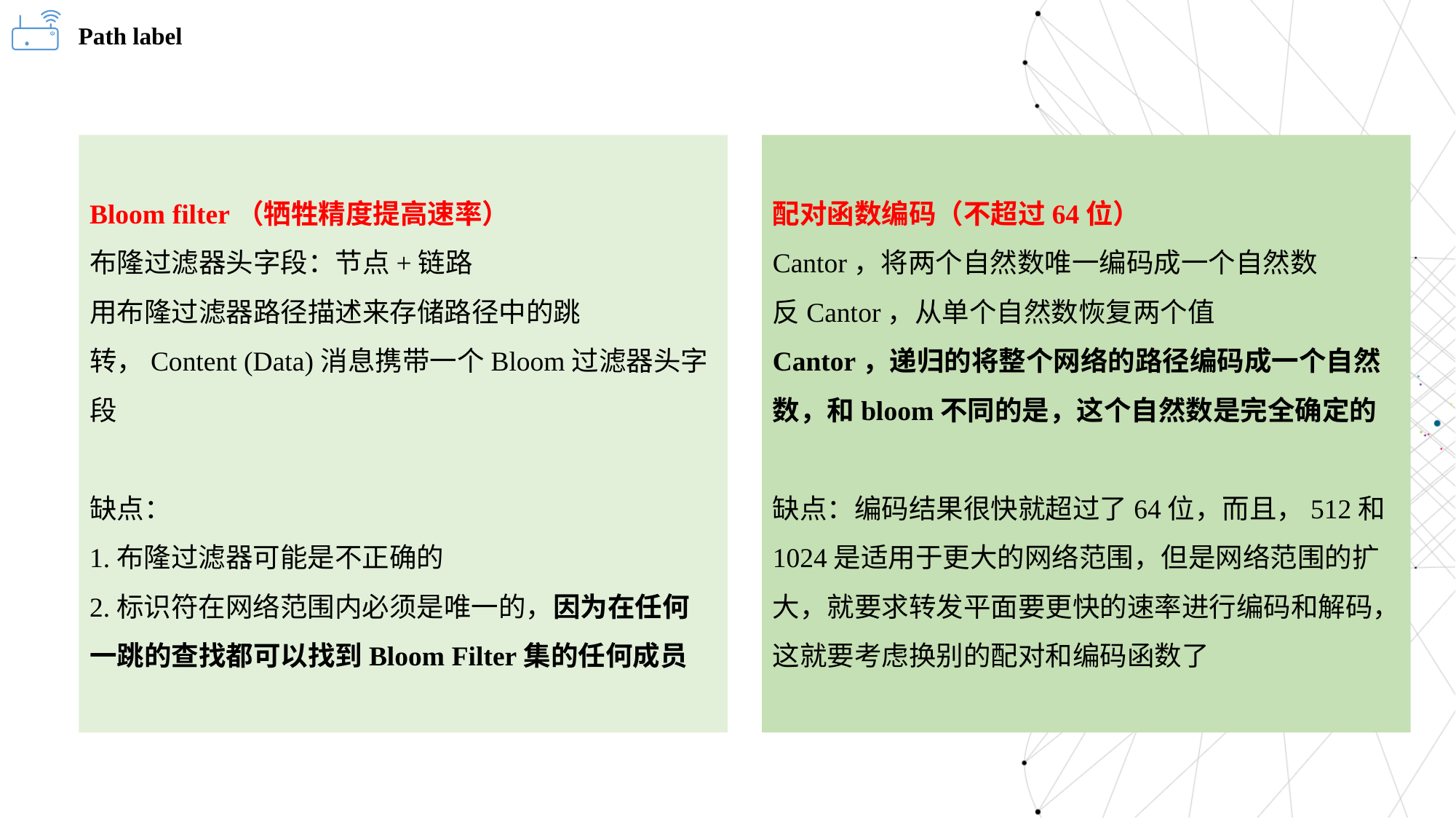

Path label

Bloom filter（牺牲精度提高速率）
布隆过滤器头字段：节点+链路
用布隆过滤器路径描述来存储路径中的跳转，Content (Data)消息携带一个Bloom过滤器头字段

缺点：
1.布隆过滤器可能是不正确的
2.标识符在网络范围内必须是唯一的，因为在任何一跳的查找都可以找到Bloom Filter集的任何成员

配对函数编码（不超过64位）
Cantor，将两个自然数唯一编码成一个自然数
反Cantor，从单个自然数恢复两个值
Cantor，递归的将整个网络的路径编码成一个自然数，和bloom不同的是，这个自然数是完全确定的

缺点：编码结果很快就超过了64位，而且，512和1024是适用于更大的网络范围，但是网络范围的扩大，就要求转发平面要更快的速率进行编码和解码，这就要考虑换别的配对和编码函数了